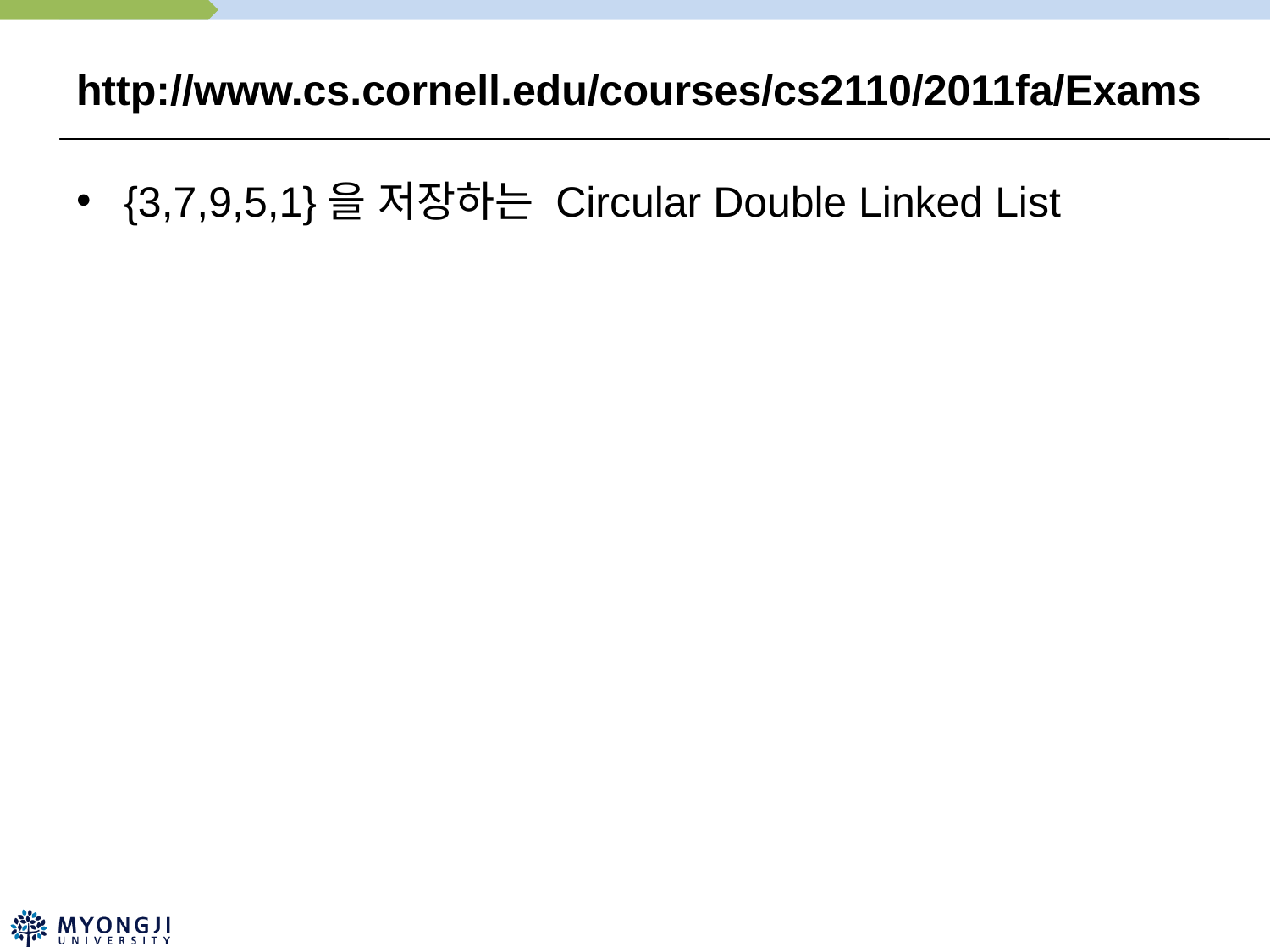

# http://www.cs.cornell.edu/courses/cs2110/2011fa/Exams
{3,7,9,5,1}을 저장하는 Circular Double Linked List